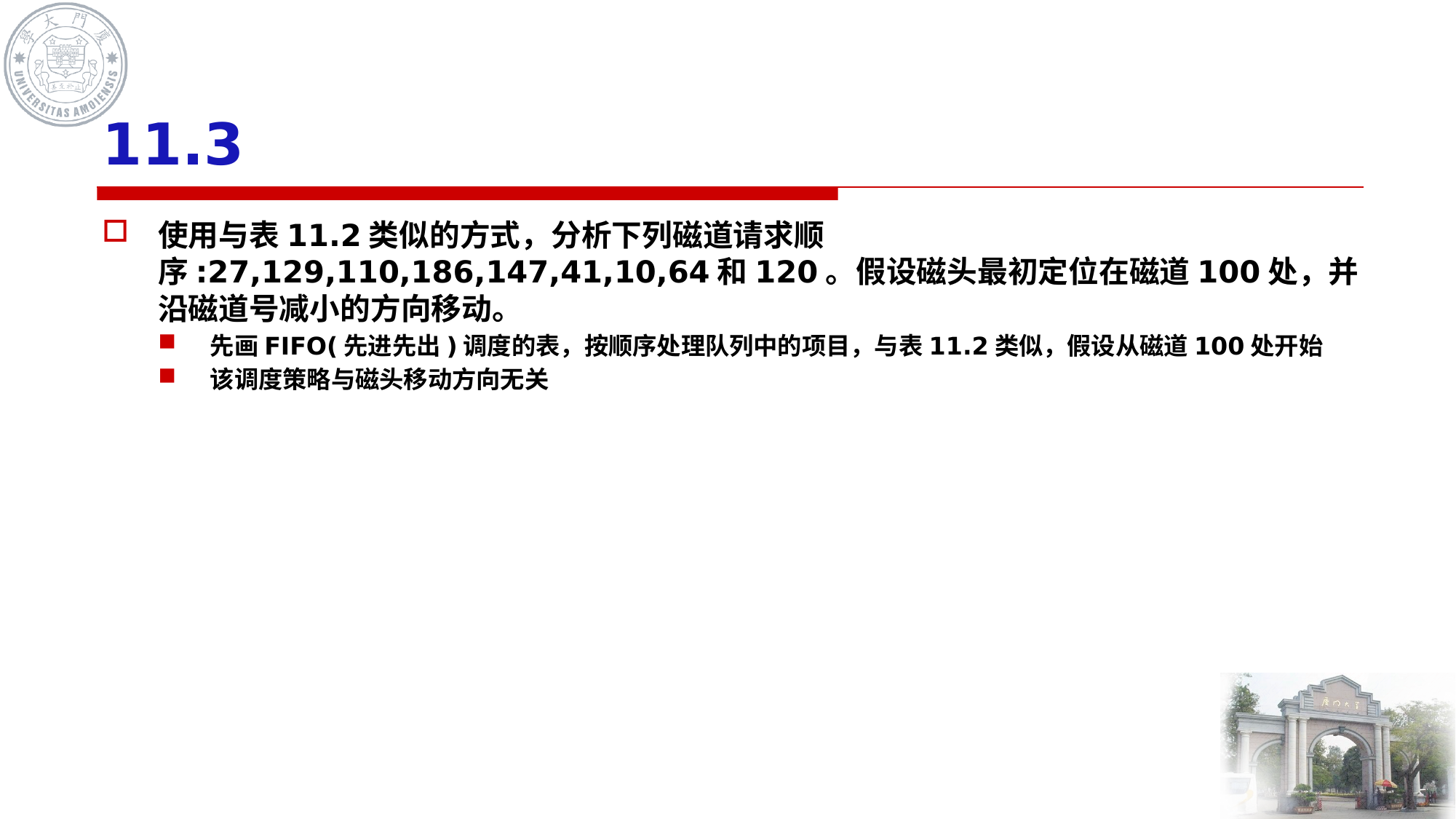

# 11.3
使用与表11.2类似的方式，分析下列磁道请求顺序:27,129,110,186,147,41,10,64和120。假设磁头最初定位在磁道100处，并沿磁道号减小的方向移动。
先画FIFO(先进先出)调度的表，按顺序处理队列中的项目，与表11.2类似，假设从磁道100处开始
该调度策略与磁头移动方向无关